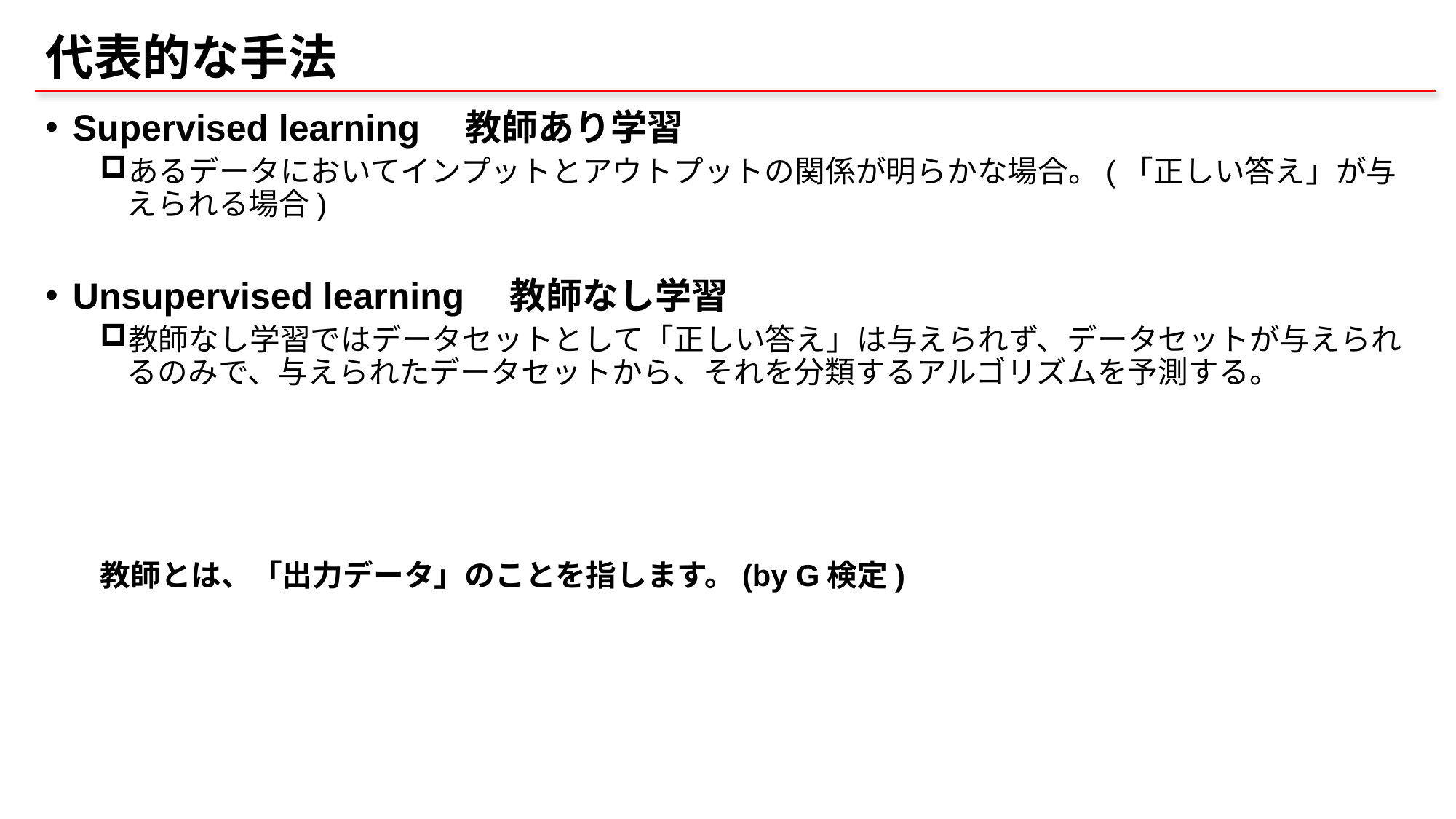

# 代表的な手法
Supervised learning　教師あり学習
あるデータにおいてインプットとアウトプットの関係が明らかな場合。(「正しい答え」が与えられる場合)

Unsupervised learning　教師なし学習
教師なし学習ではデータセットとして「正しい答え」は与えられず、データセットが与えられるのみで、与えられたデータセットから、それを分類するアルゴリズムを予測する。

教師とは、「出力データ」のことを指します。(by G検定)